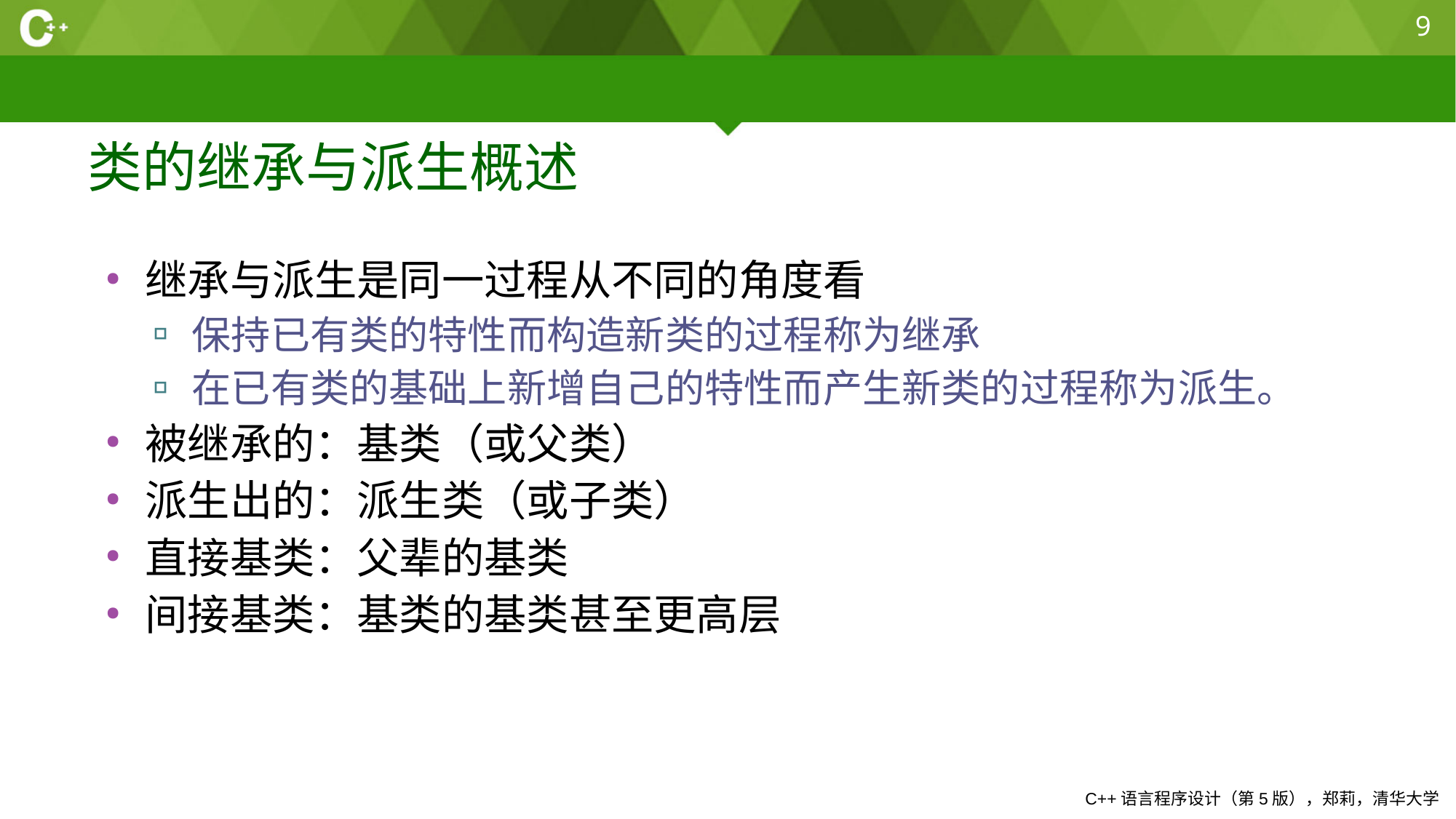

9
# 类的继承与派生概述
继承与派生是同一过程从不同的角度看
保持已有类的特性而构造新类的过程称为继承
在已有类的基础上新增自己的特性而产生新类的过程称为派生。
被继承的：基类（或父类）
派生出的：派生类（或子类）
直接基类：父辈的基类
间接基类：基类的基类甚至更高层